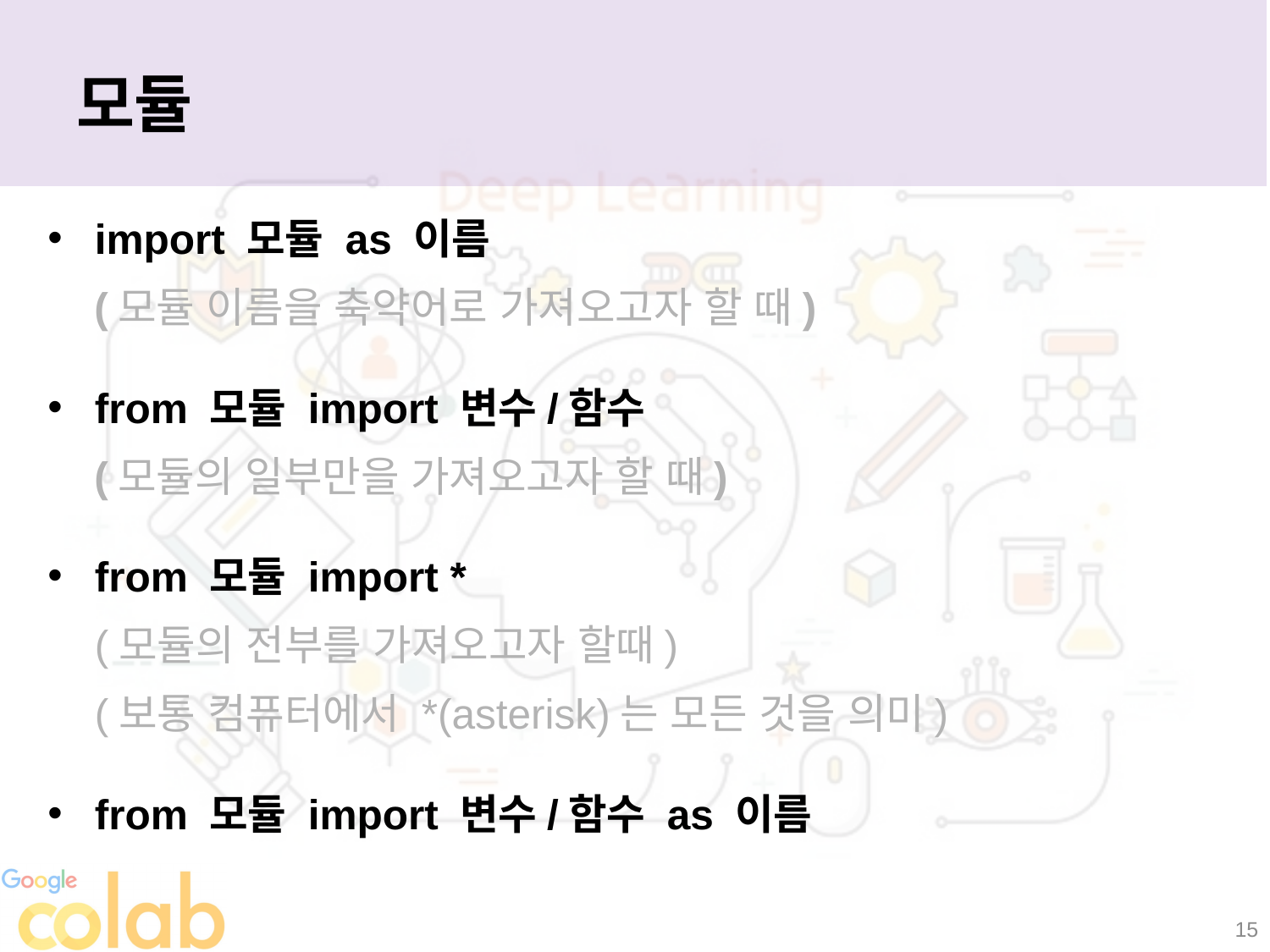

모듈
import 모듈 as 이름
    (모듈 이름을 축약어로 가져오고자 할 때)

from 모듈 import 변수/함수
    (모듈의 일부만을 가져오고자 할 때)

from 모듈 import *
	(모듈의 전부를 가져오고자 할때)
	(보통 컴퓨터에서 *(asterisk)는 모든 것을 의미)

from 모듈 import 변수/함수 as 이름
15